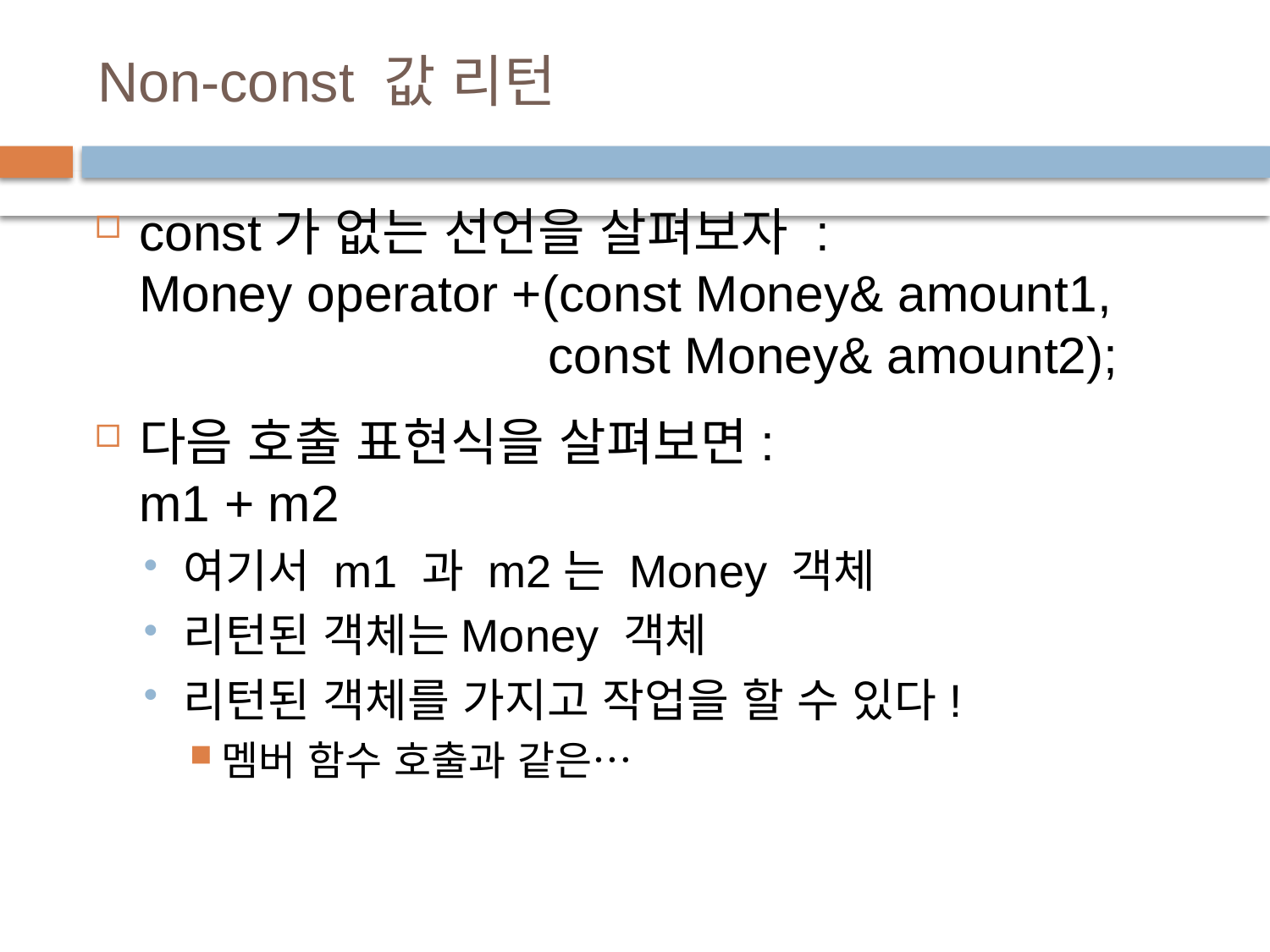

# Non-const 값 리턴
const가 없는 선언을 살펴보자 :
Money operator +(const Money& amount1,
		  	  const Money& amount2);
다음 호출 표현식을 살펴보면:
m1 + m2
여기서 m1 과 m2는 Money 객체
리턴된 객체는Money 객체
리턴된 객체를 가지고 작업을 할 수 있다!
멤버 함수 호출과 같은…